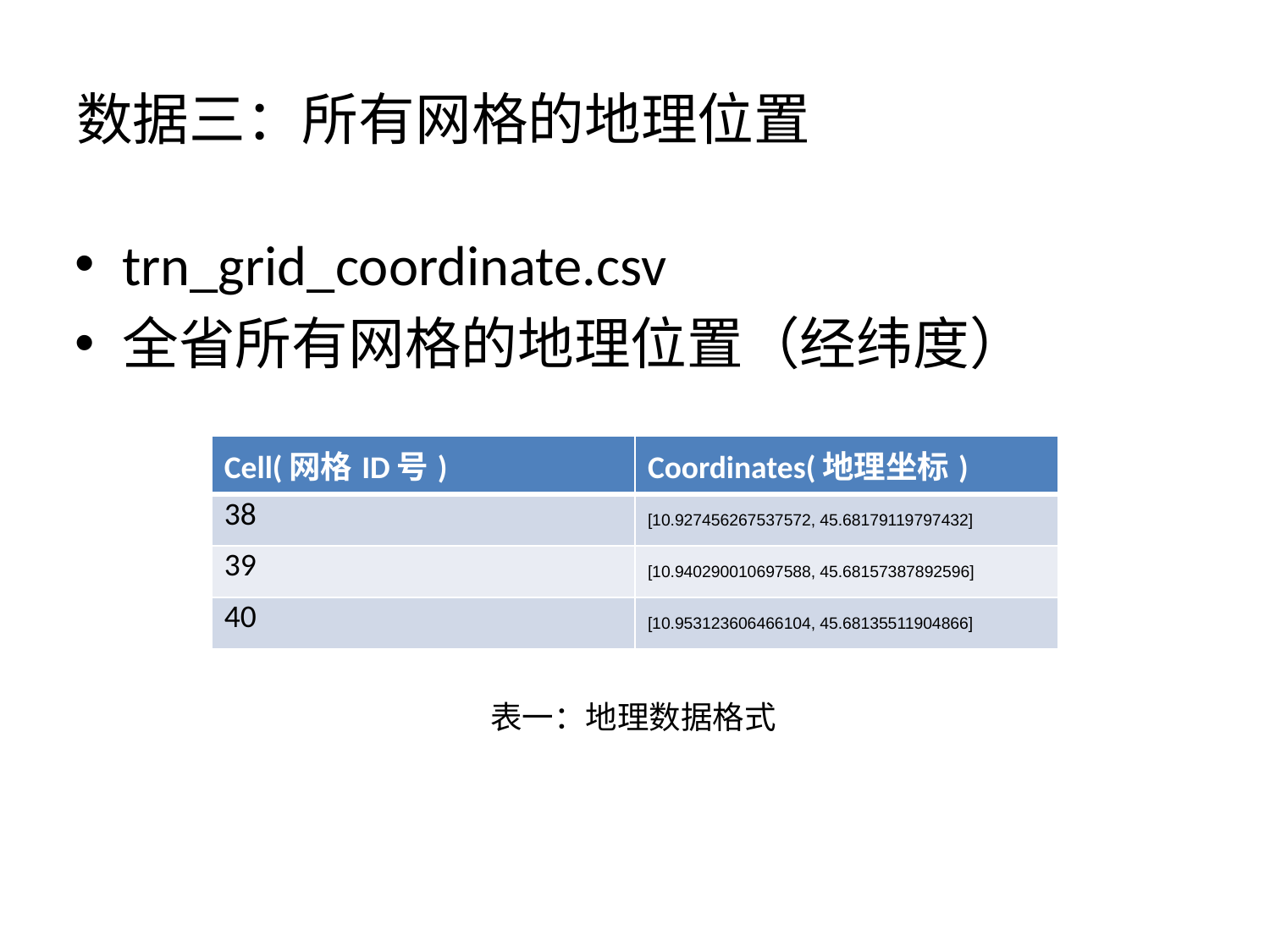

# 数据三：所有网格的地理位置
trn_grid_coordinate.csv
全省所有网格的地理位置（经纬度）
| Cell(网格ID号) | Coordinates(地理坐标) |
| --- | --- |
| 38 | [10.927456267537572, 45.68179119797432] |
| 39 | [10.940290010697588, 45.68157387892596] |
| 40 | [10.953123606466104, 45.68135511904866] |

表一：地理数据格式